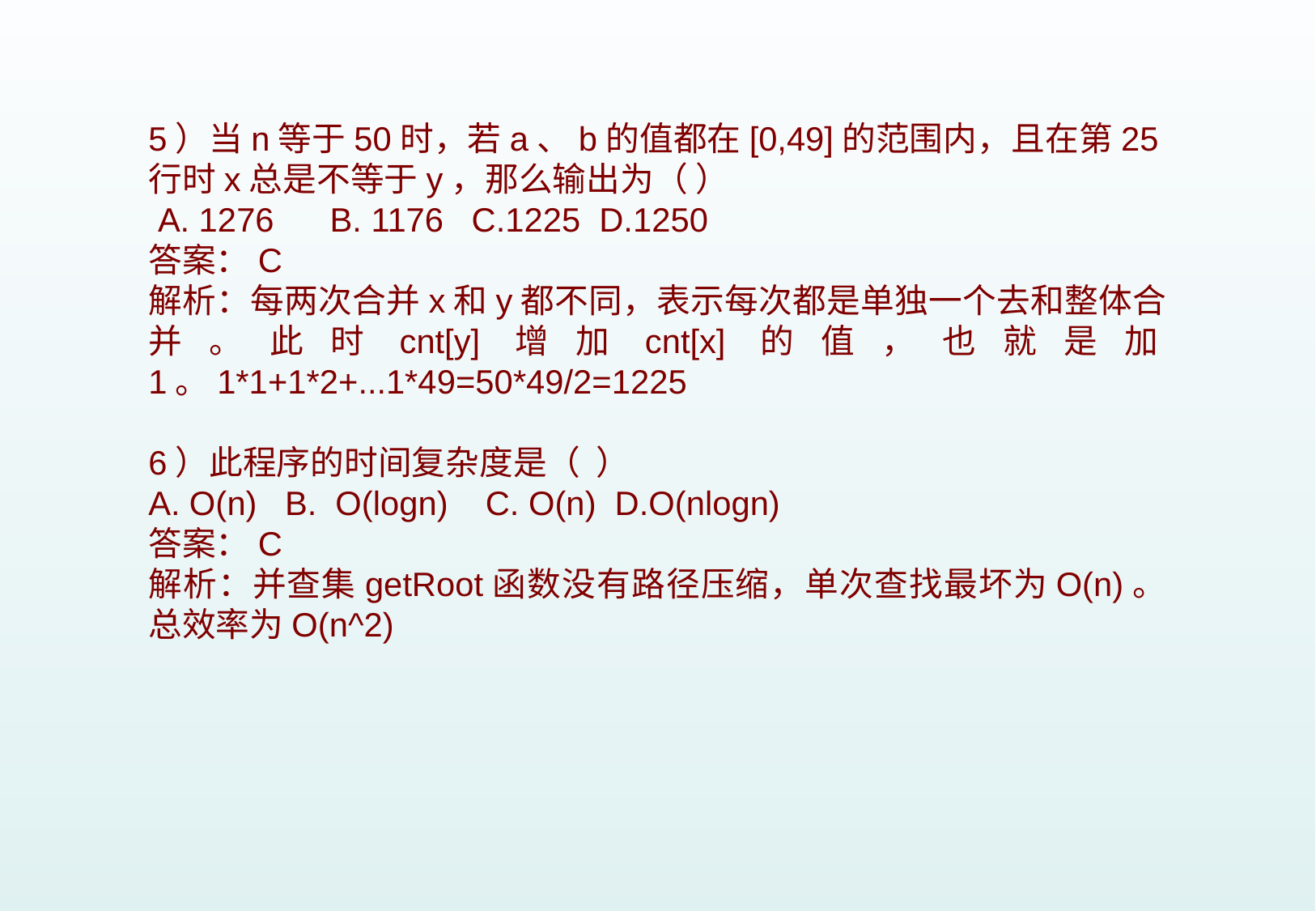

5）当n等于50时，若a、b的值都在[0,49]的范围内，且在第25行时x总是不等于y，那么输出为（ ）
 A. 1276      B. 1176   C.1225  D.1250
答案：C
解析：每两次合并x和y都不同，表示每次都是单独一个去和整体合并。此时cnt[y]增加cnt[x]的值，也就是加1。1*1+1*2+...1*49=50*49/2=1225

6）此程序的时间复杂度是（  ）
A. O(n)   B.  O(logn)    C. O(n)  D.O(nlogn)
答案：C
解析：并查集getRoot函数没有路径压缩，单次查找最坏为O(n)。总效率为O(n^2)